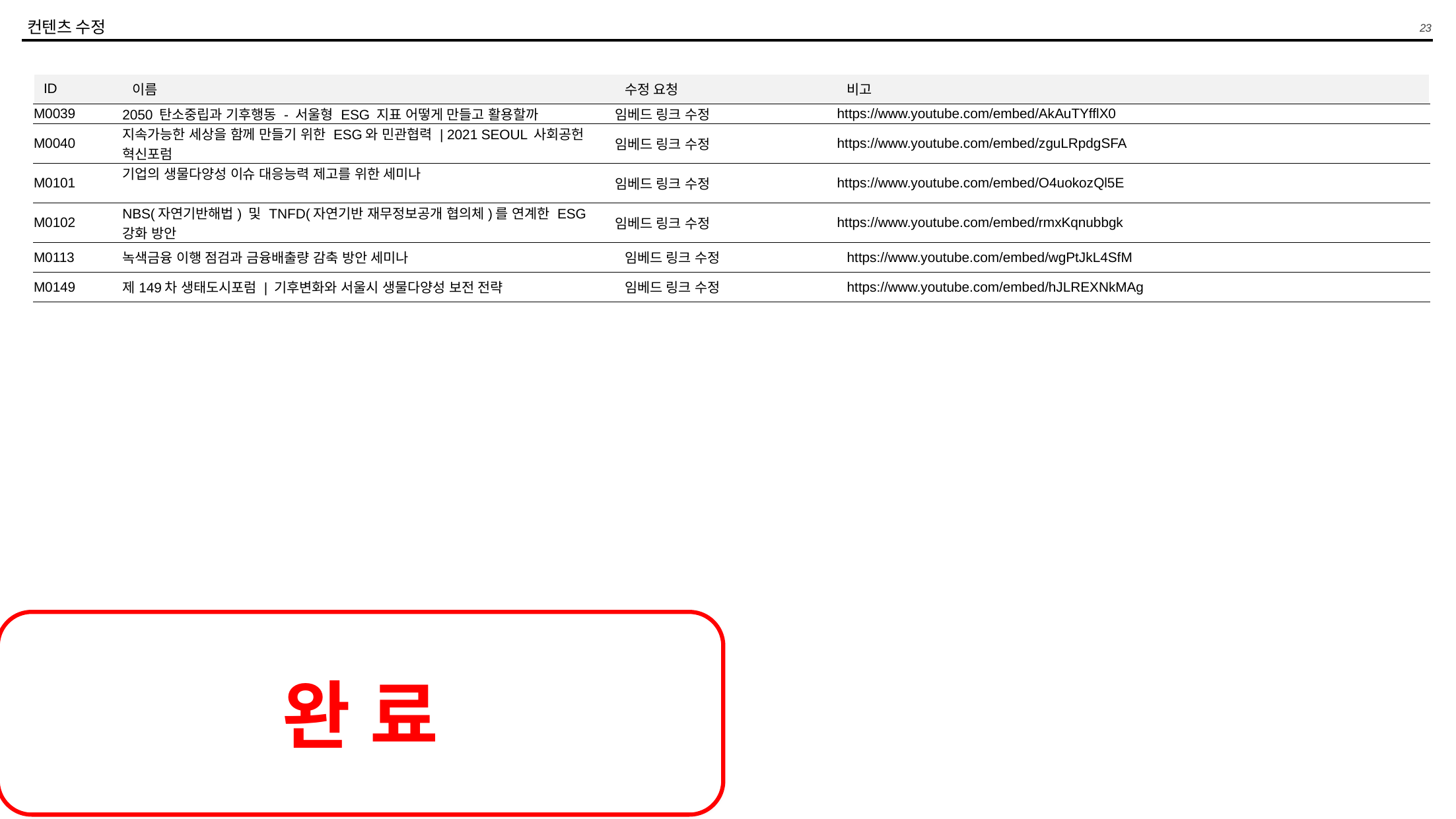

컨텐츠 수정
| ID | 이름 | 수정 요청 | 비고 |
| --- | --- | --- | --- |
| M0039 | 2050 탄소중립과 기후행동 - 서울형 ESG 지표 어떻게 만들고 활용할까 | 임베드 링크 수정 | https://www.youtube.com/embed/AkAuTYfflX0 |
| M0040 | 지속가능한 세상을 함께 만들기 위한 ESG와 민관협력 | 2021 SEOUL 사회공헌 혁신포럼 | 임베드 링크 수정 | https://www.youtube.com/embed/zguLRpdgSFA |
| M0101 | 기업의 생물다양성 이슈 대응능력 제고를 위한 세미나 | 임베드 링크 수정 | https://www.youtube.com/embed/O4uokozQl5E |
| M0102 | NBS(자연기반해법) 및 TNFD(자연기반 재무정보공개 협의체)를 연계한 ESG 강화 방안 | 임베드 링크 수정 | https://www.youtube.com/embed/rmxKqnubbgk |
| M0113 | 녹색금융 이행 점검과 금융배출량 감축 방안 세미나 | 임베드 링크 수정 | https://www.youtube.com/embed/wgPtJkL4SfM |
| M0149 | 제149차 생태도시포럼 | 기후변화와 서울시 생물다양성 보전 전략 | 임베드 링크 수정 | https://www.youtube.com/embed/hJLREXNkMAg |
완 료